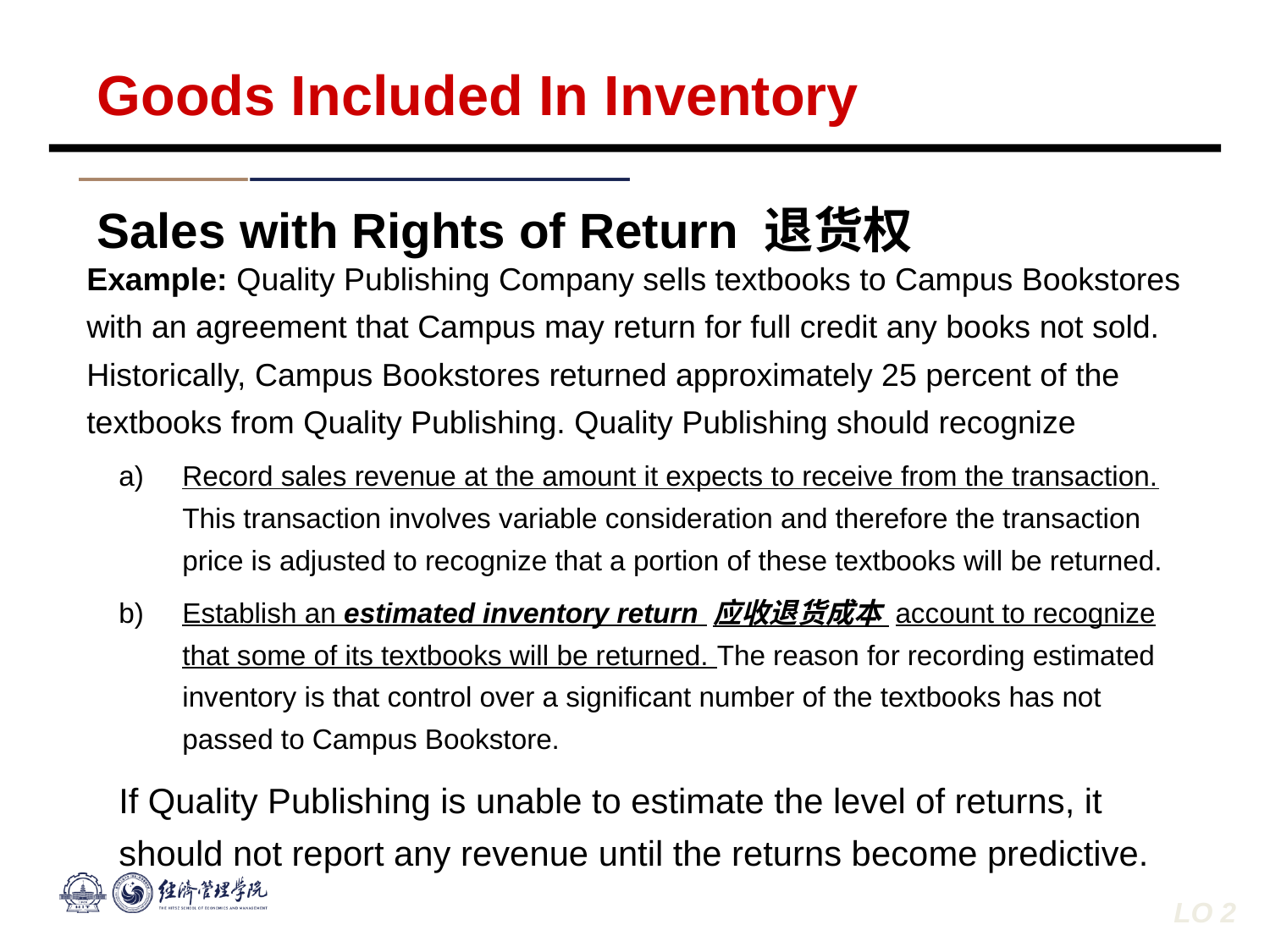

Goods Included In Inventory

Sales with Rights of Return 退货权
Example: Quality Publishing Company sells textbooks to Campus Bookstores with an agreement that Campus may return for full credit any books not sold. Historically, Campus Bookstores returned approximately 25 percent of the textbooks from Quality Publishing. Quality Publishing should recognize
Record sales revenue at the amount it expects to receive from the transaction. This transaction involves variable consideration and therefore the transaction price is adjusted to recognize that a portion of these textbooks will be returned.
Establish an estimated inventory return 应收退货成本 account to recognize that some of its textbooks will be returned. The reason for recording estimated inventory is that control over a significant number of the textbooks has not passed to Campus Bookstore.
If Quality Publishing is unable to estimate the level of returns, it should not report any revenue until the returns become predictive.
LO 2